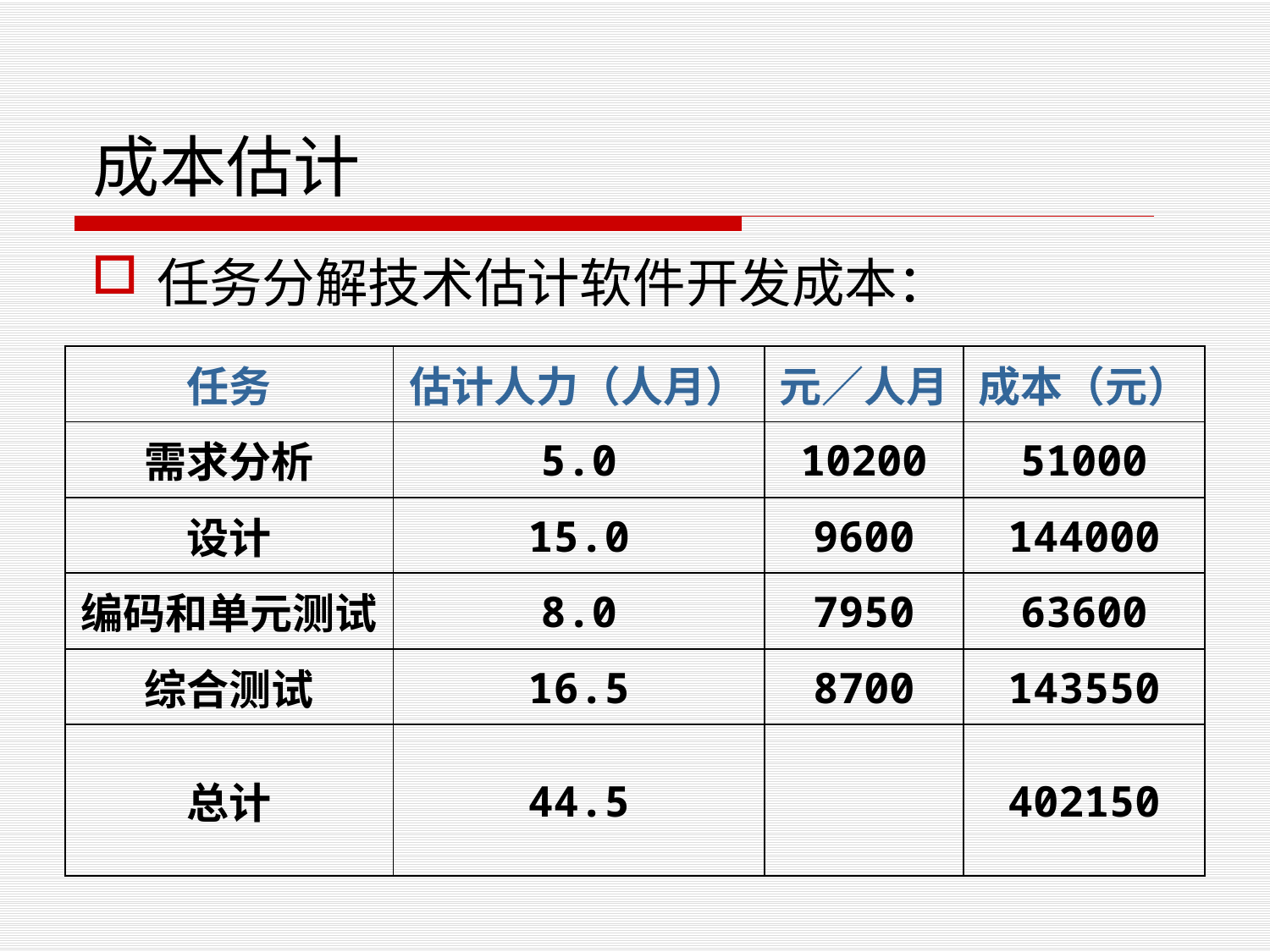

# 成本估计
任务分解技术估计软件开发成本：

| 任务 | 估计人力（人月） | 元／人月 | 成本（元） |
| --- | --- | --- | --- |
| 需求分析 | 5.0 | 10200 | 51000 |
| 设计 | 15.0 | 9600 | 144000 |
| 编码和单元测试 | 8.0 | 7950 | 63600 |
| 综合测试 | 16.5 | 8700 | 143550 |
| 总计 | 44.5 |  | 402150 |